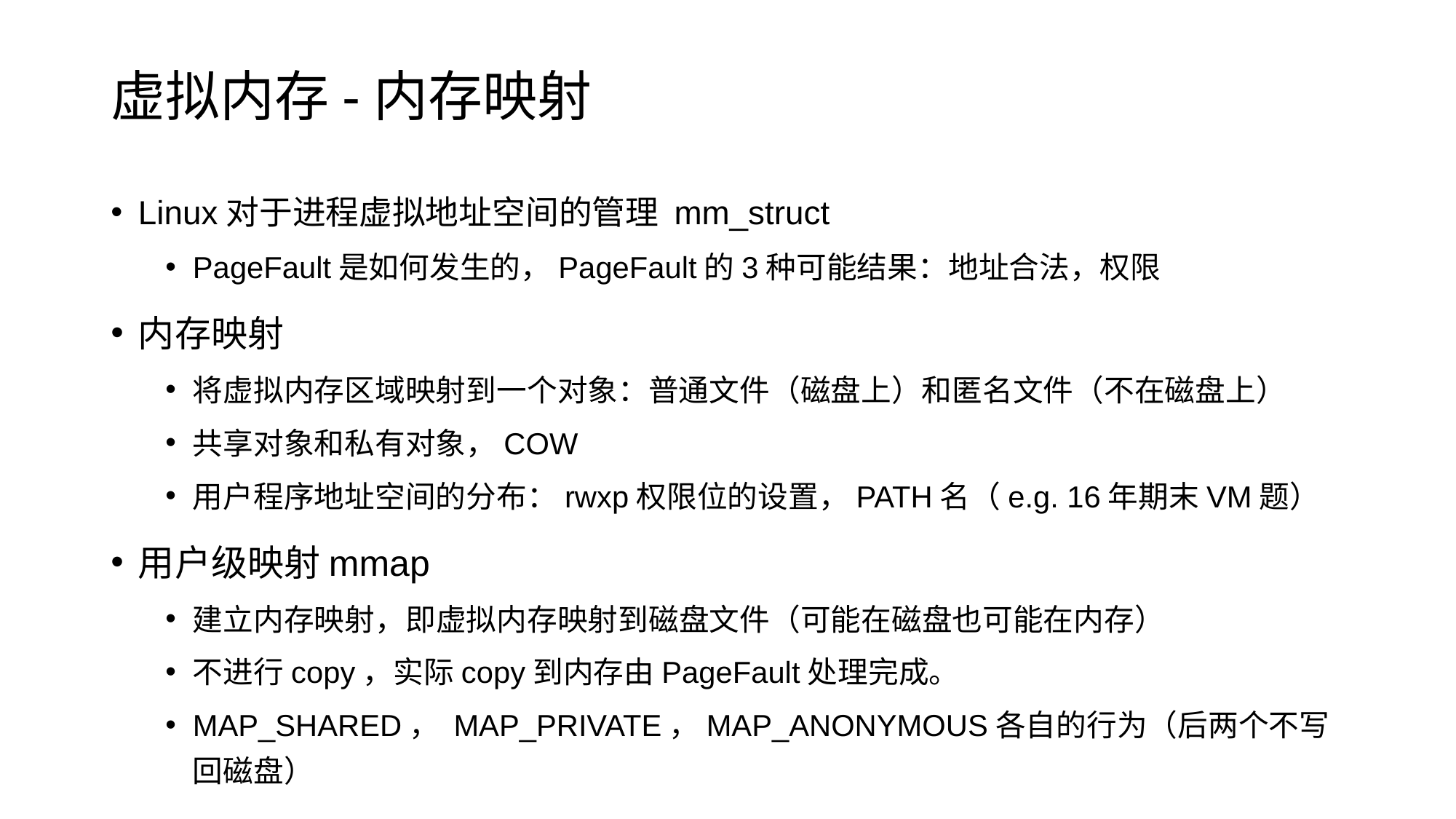

# 虚拟内存-内存映射
Linux对于进程虚拟地址空间的管理 mm_struct
PageFault是如何发生的，PageFault的3种可能结果：地址合法，权限
内存映射
将虚拟内存区域映射到一个对象：普通文件（磁盘上）和匿名文件（不在磁盘上）
共享对象和私有对象，COW
用户程序地址空间的分布：rwxp权限位的设置，PATH名（e.g. 16年期末VM题）
用户级映射mmap
建立内存映射，即虚拟内存映射到磁盘文件（可能在磁盘也可能在内存）
不进行copy，实际copy到内存由PageFault处理完成。
MAP_SHARED， MAP_PRIVATE，MAP_ANONYMOUS各自的行为（后两个不写回磁盘）